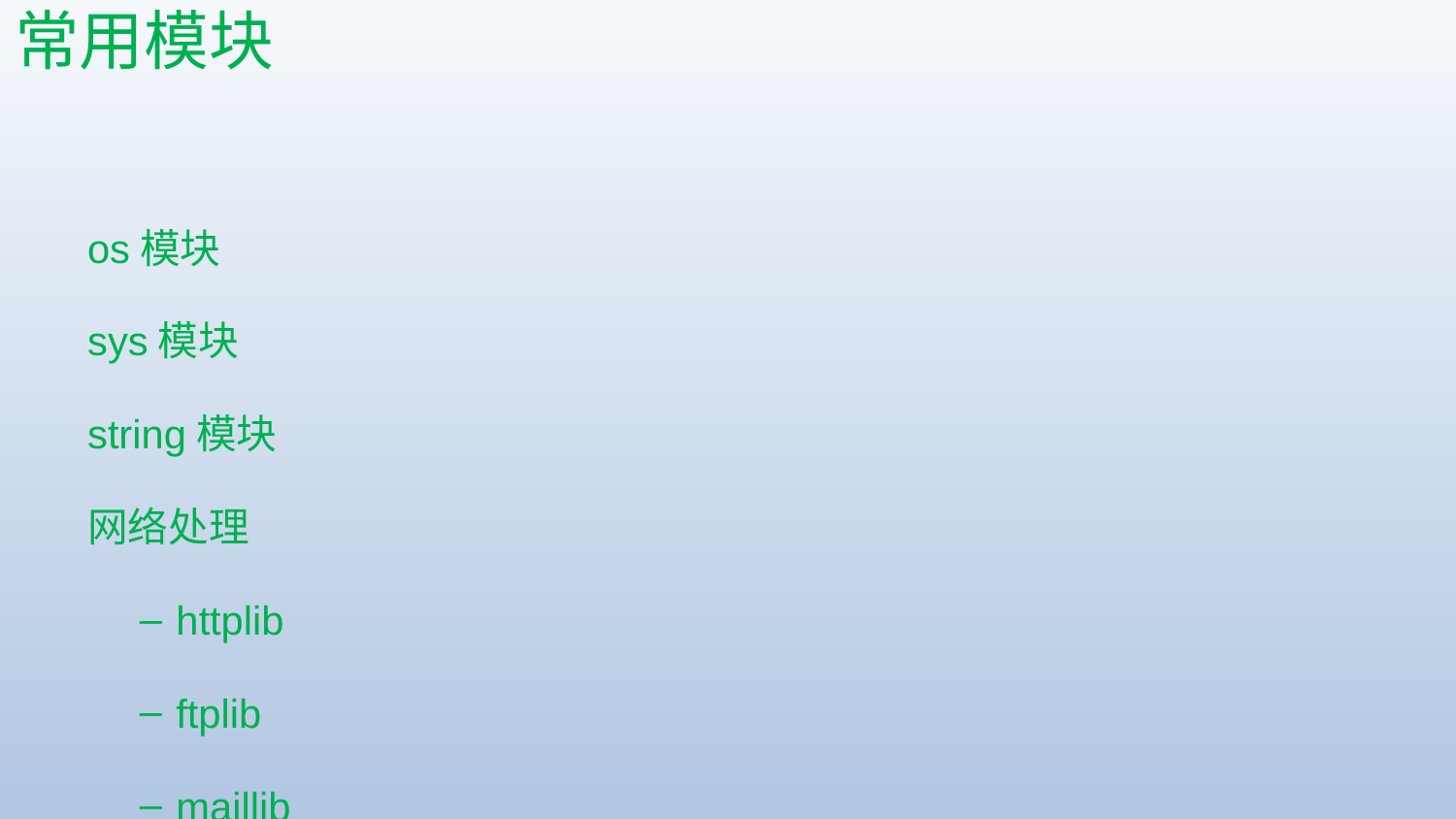

# 常用模块
os模块
sys模块
string模块
网络处理
httplib
ftplib
maillib
82